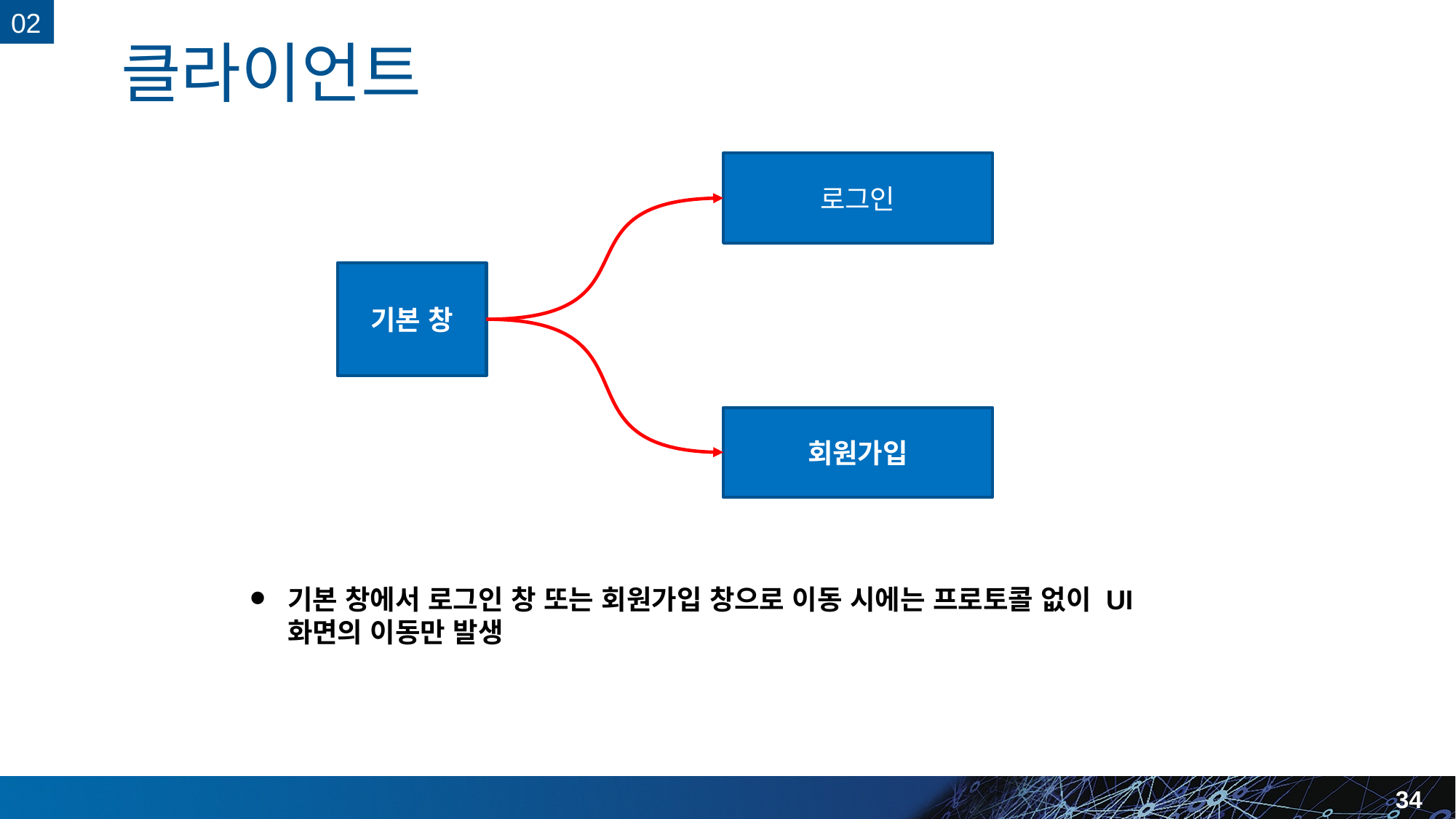

02
# 클라이언트
로그인
기본 창
회원가입
기본 창에서 로그인 창 또는 회원가입 창으로 이동 시에는 프로토콜 없이 UI 화면의 이동만 발생
34